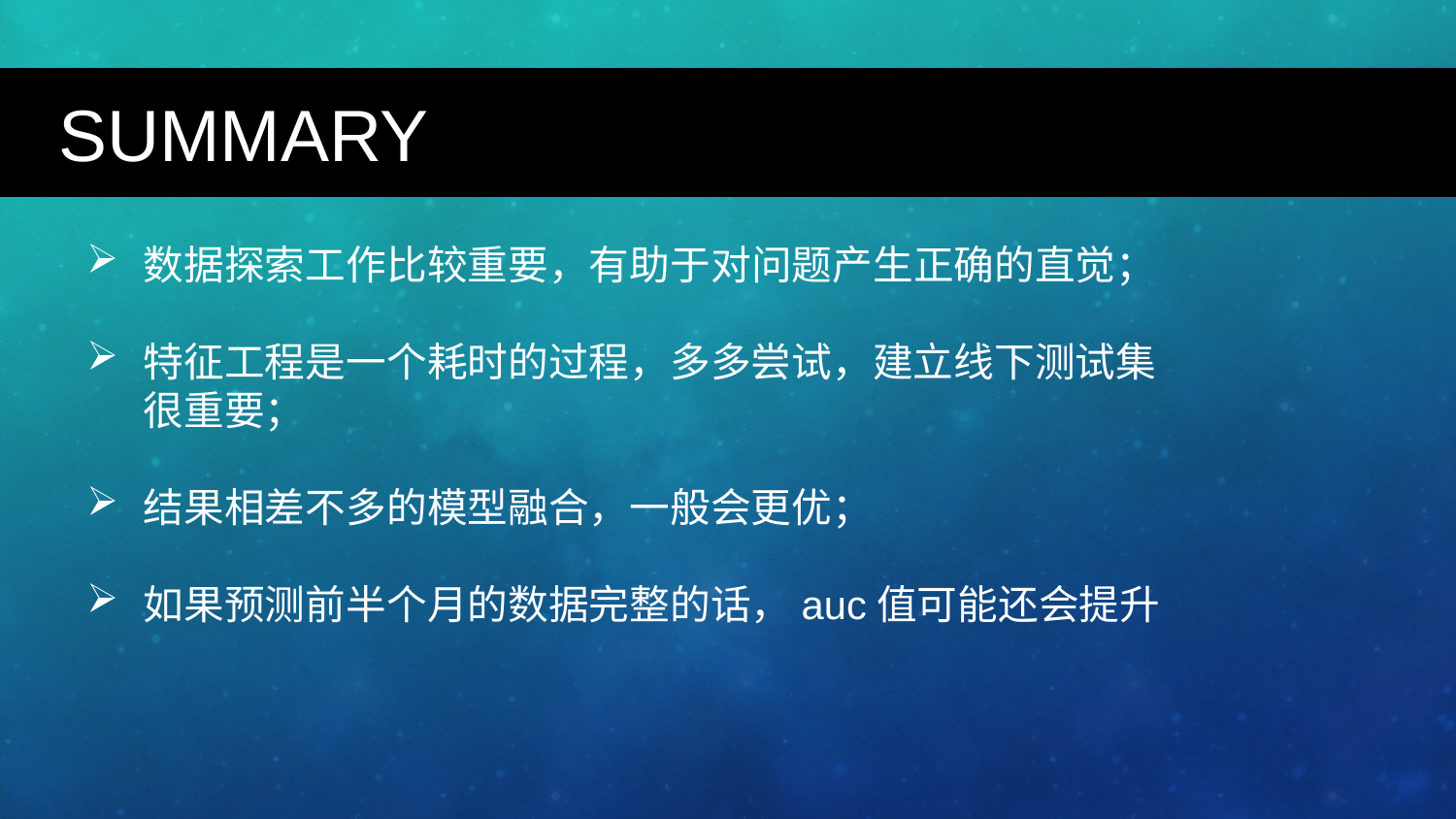

Summary
数据探索工作比较重要，有助于对问题产生正确的直觉；

特征工程是一个耗时的过程，多多尝试，建立线下测试集很重要；

结果相差不多的模型融合，一般会更优；

如果预测前半个月的数据完整的话，auc值可能还会提升